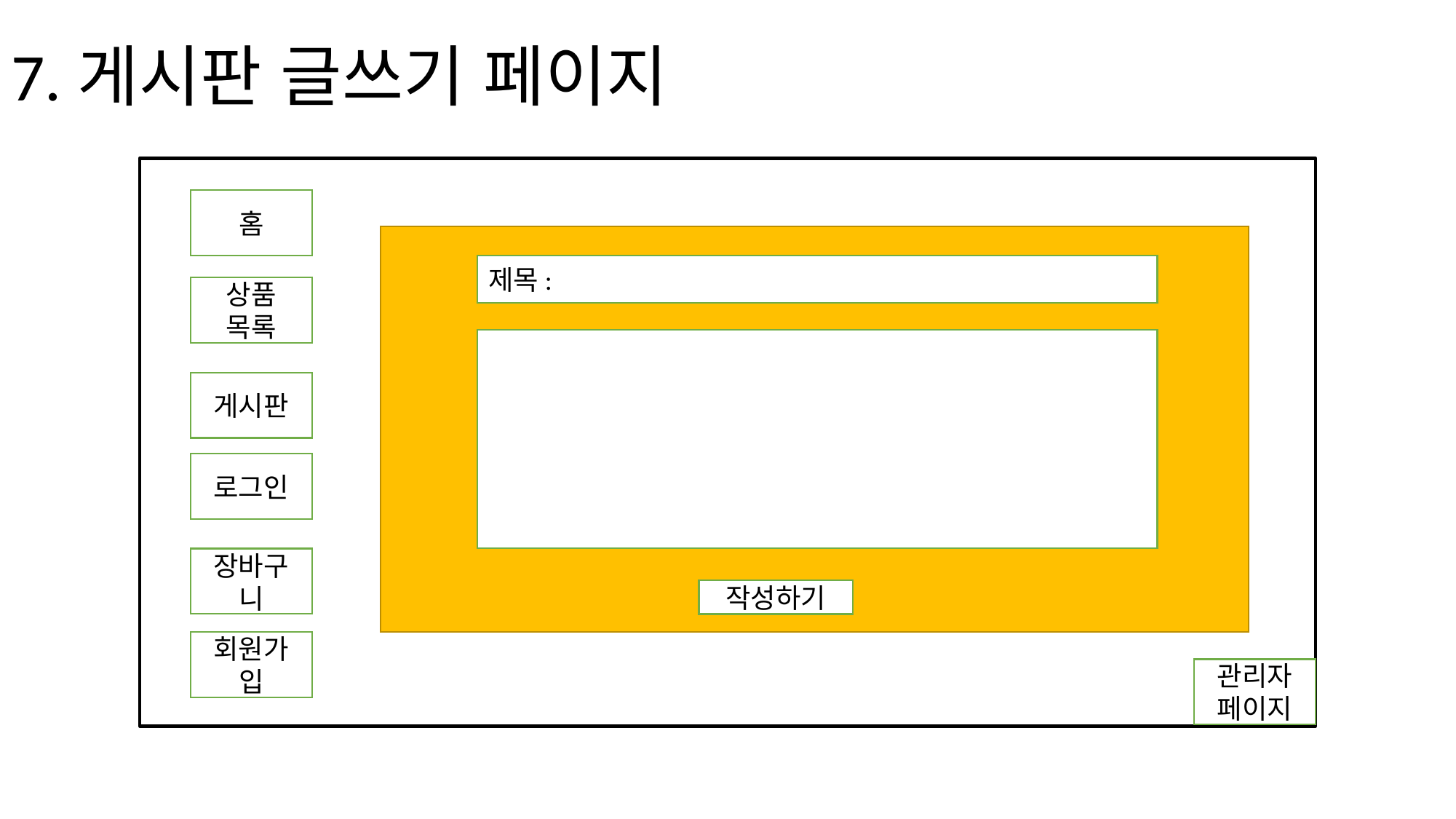

# 7.게시판 글쓰기 페이지

홈

제목:
상품 목록

게시판
로그인
장바구니
작성하기
회원가입
관리자페이지